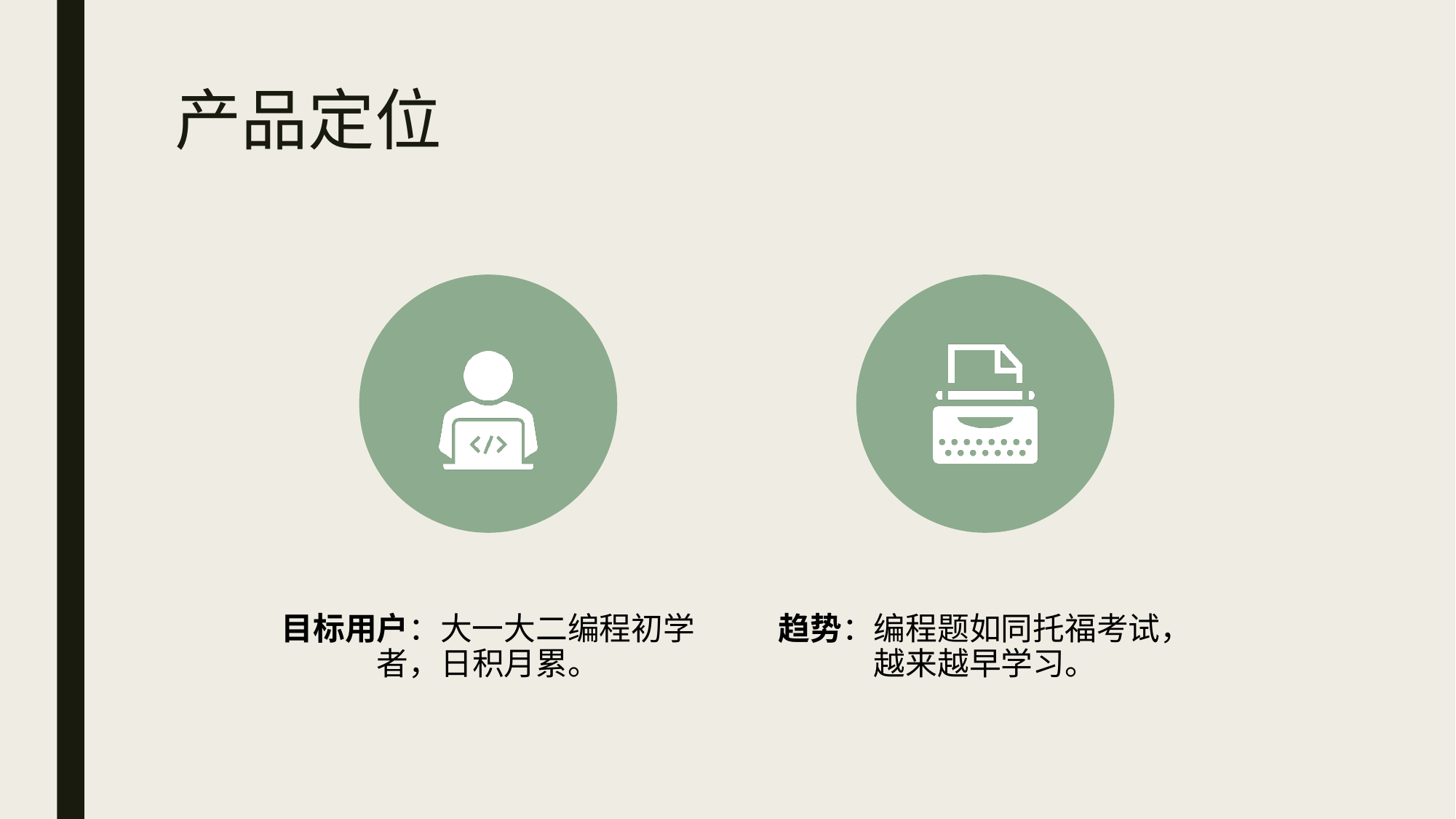

# 产品定位
目标用户：大一大二编程初学者，日积月累。
趋势：编程题如同托福考试，越来越早学习。